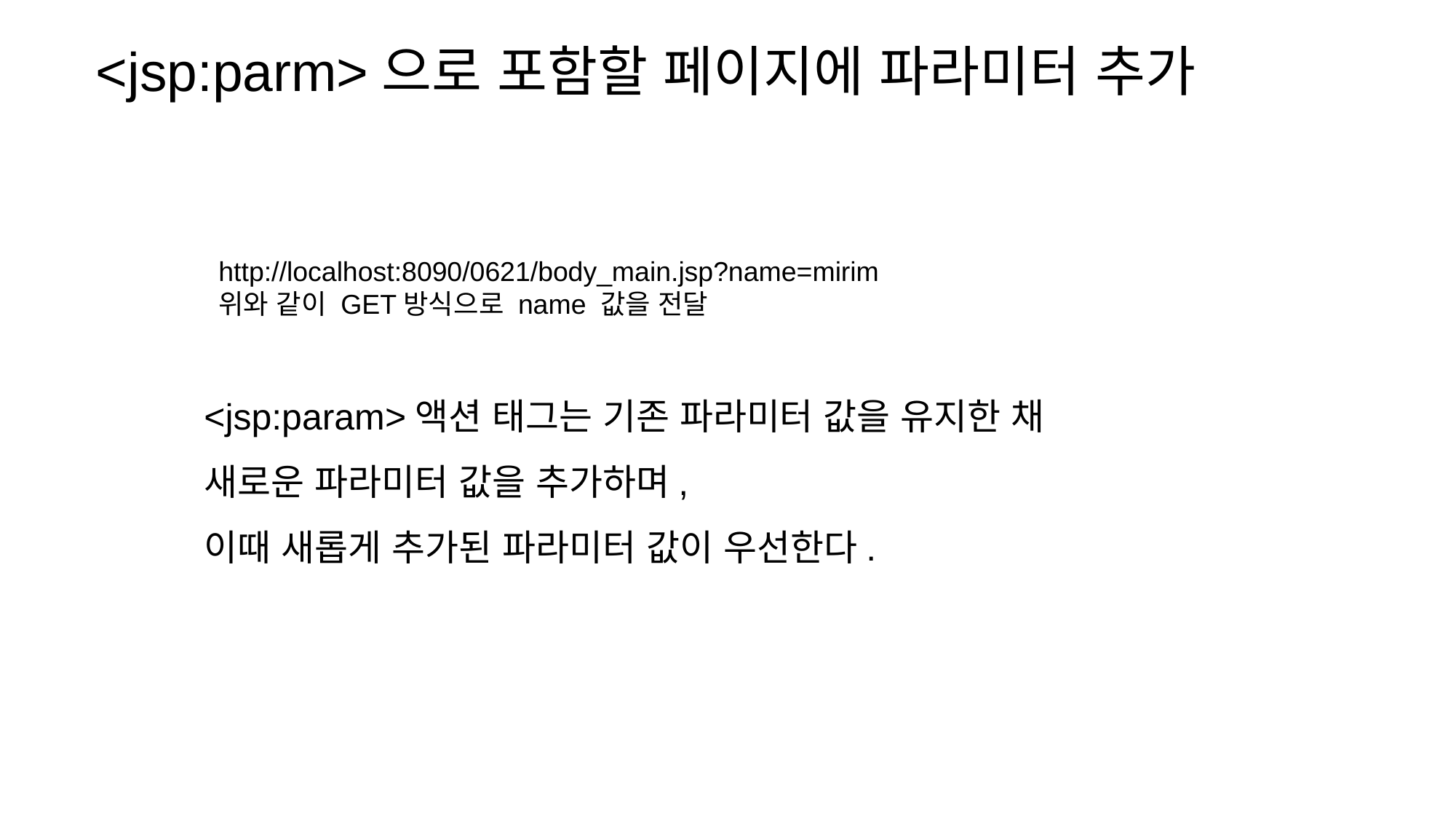

<jsp:parm>으로 포함할 페이지에 파라미터 추가
http://localhost:8090/0621/body_main.jsp?name=mirim
위와 같이 GET방식으로 name 값을 전달
<jsp:param>액션 태그는 기존 파라미터 값을 유지한 채
새로운 파라미터 값을 추가하며,
이때 새롭게 추가된 파라미터 값이 우선한다.